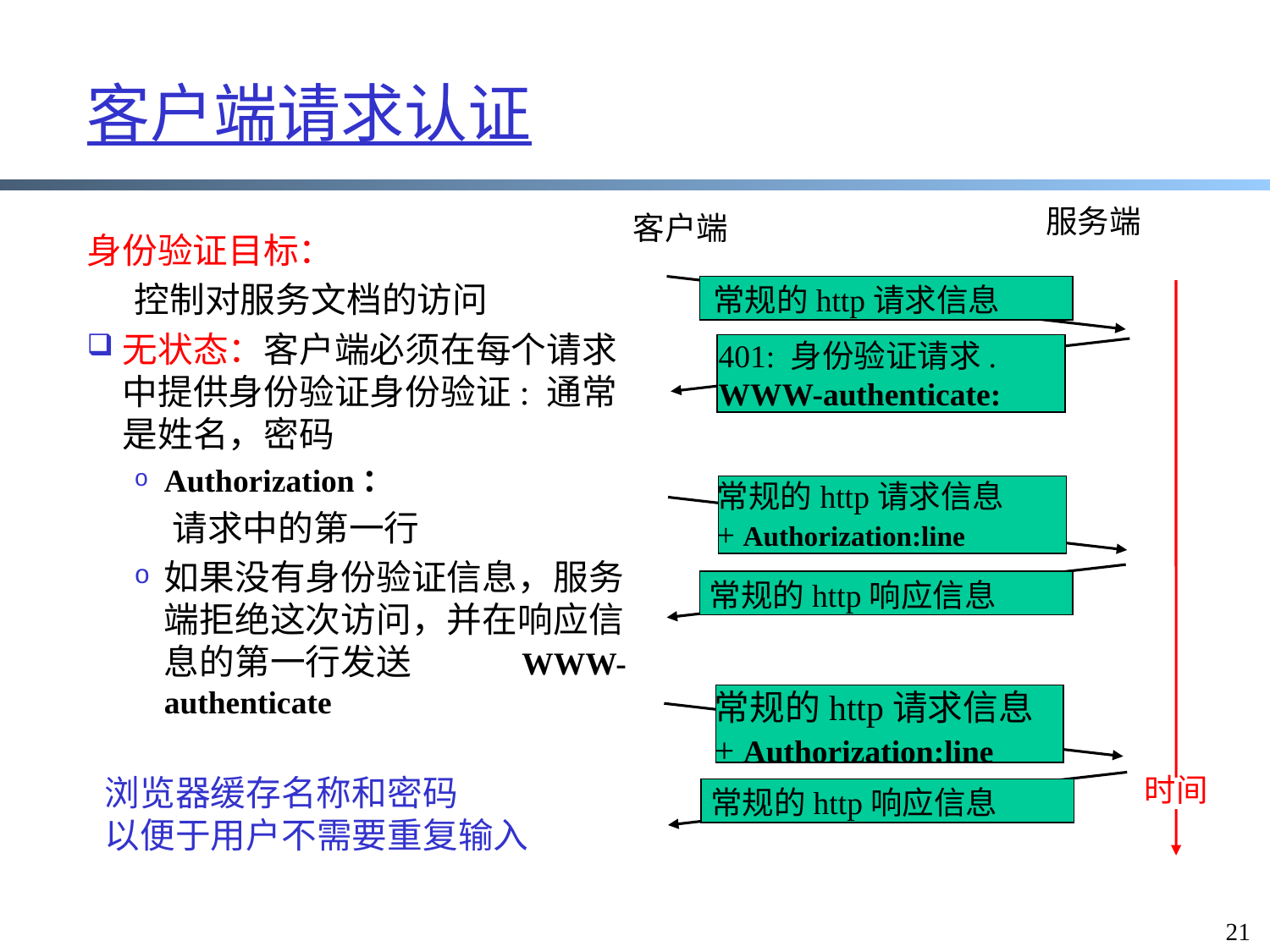

# 客户端请求认证
服务端
客户端
身份验证目标：
     控制对服务文档的访问
无状态：客户端必须在每个请求中提供身份验证身份验证: 通常是姓名，密码
Authorization：
  请求中的第一行
如果没有身份验证信息，服务端拒绝这次访问，并在响应信息的第一行发送             WWW-authenticate
常规的http请求信息

401: 身份验证请求.
WWW-authenticate:

常规的http请求信息
+ Authorization:line

常规的http响应信息

常规的http请求信息
+ Authorization:line

时间

浏览器缓存名称和密码
以便于用户不需要重复输入

常规的http响应信息

21